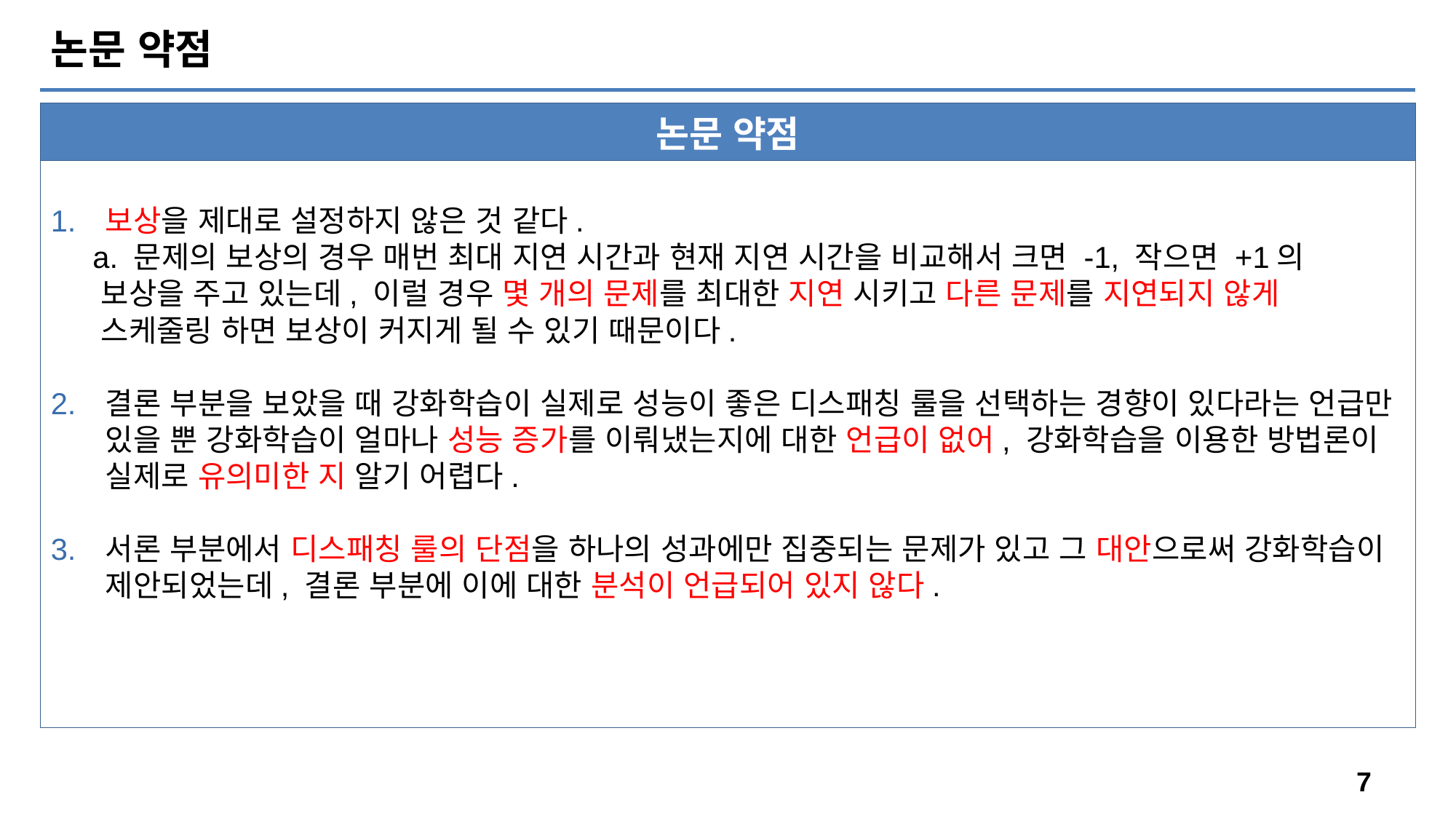

논문 약점
논문 약점

보상을 제대로 설정하지 않은 것 같다.
     a. 문제의 보상의 경우 매번 최대 지연 시간과 현재 지연 시간을 비교해서 크면 -1, 작으면 +1의
     보상을 주고 있는데, 이럴 경우 몇 개의 문제를 최대한 지연 시키고 다른 문제를 지연되지 않게
     스케줄링 하면 보상이 커지게 될 수 있기 때문이다.

결론 부분을 보았을 때 강화학습이 실제로 성능이 좋은 디스패칭 룰을 선택하는 경향이 있다라는 언급만 있을 뿐 강화학습이 얼마나 성능 증가를 이뤄냈는지에 대한 언급이 없어, 강화학습을 이용한 방법론이 실제로 유의미한 지 알기 어렵다.

서론 부분에서 디스패칭 룰의 단점을 하나의 성과에만 집중되는 문제가 있고 그 대안으로써 강화학습이 제안되었는데, 결론 부분에 이에 대한 분석이 언급되어 있지 않다.

7